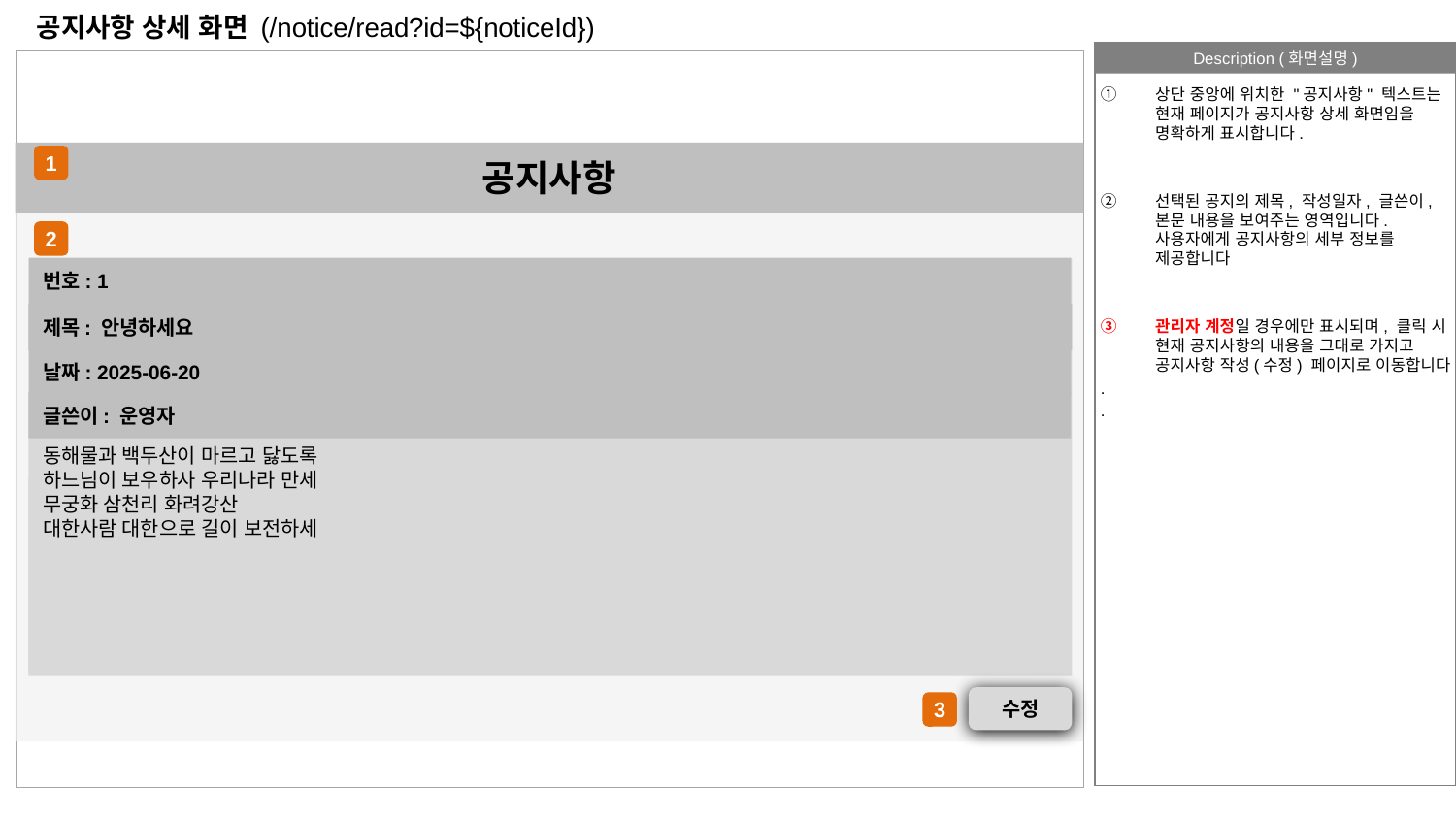

# 공지사항 상세 화면 (/notice/read?id=${noticeId})

상단 중앙에 위치한 "공지사항" 텍스트는 현재 페이지가 공지사항 상세 화면임을 명확하게 표시합니다.

선택된 공지의 제목, 작성일자, 글쓴이, 본문 내용을 보여주는 영역입니다. 사용자에게 공지사항의 세부 정보를 제공합니다

관리자 계정일 경우에만 표시되며, 클릭 시 현재 공지사항의 내용을 그대로 가지고 공지사항 작성(수정) 페이지로 이동합니다
.
.
공지사항
`
1
2

번호: 1

제목: 안녕하세요

날짜: 2025-06-20

글쓴이: 운영자
동해물과 백두산이 마르고 닳도록
하느님이 보우하사 우리나라 만세
무궁화 삼천리 화려강산
대한사람 대한으로 길이 보전하세

수정
3